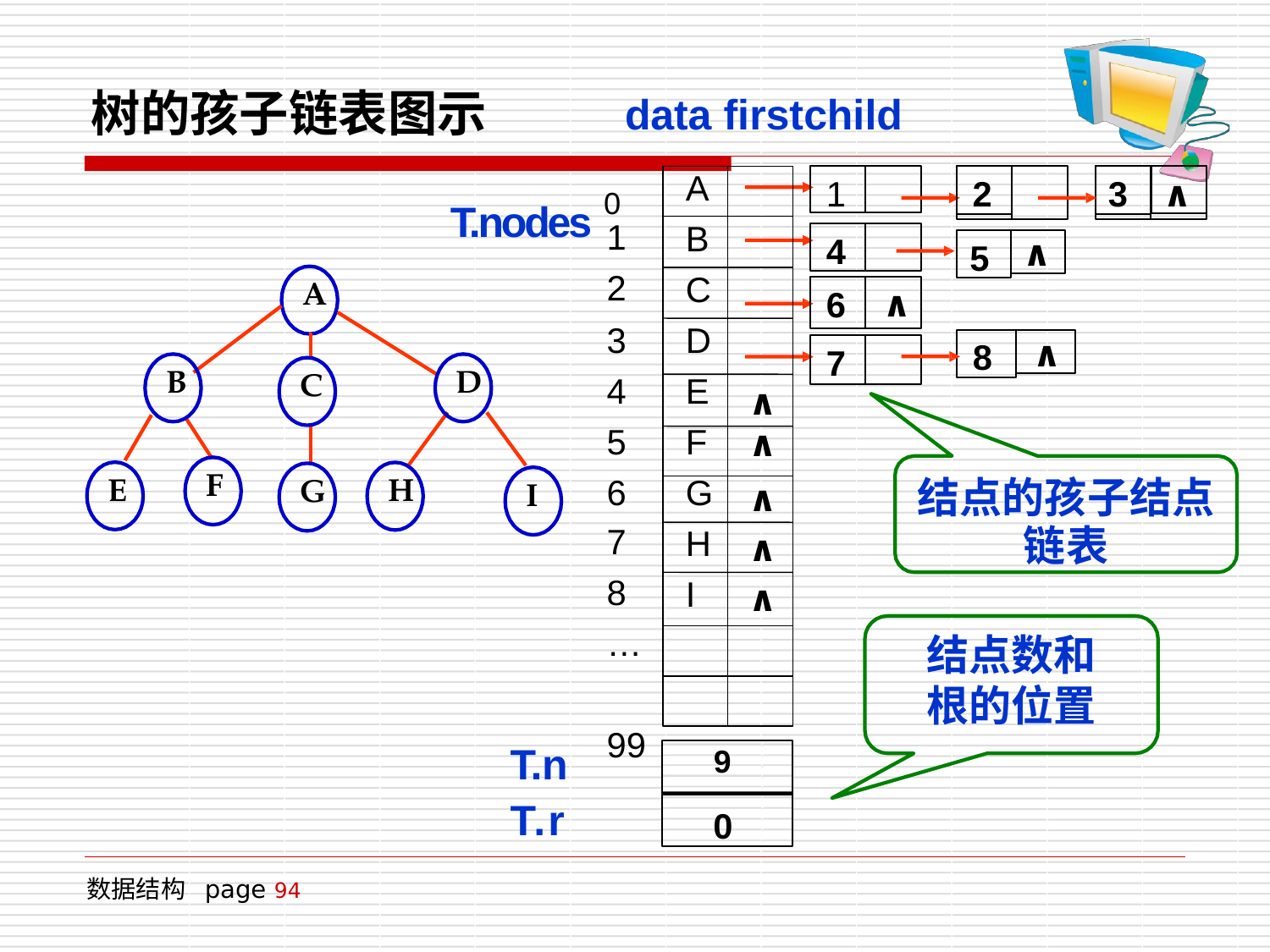

# 树的孩子链表图示
data firstchild

A

2

3

∧

1

T.nodes 0

1
2
D
E
F
G
7
8
…  99
B

4
5
∧

C

A

∧
6

8
∧

7

B
D
C

∧
∧

F

结点的孩子结点 链表
E
H
G
I
∧

H

∧
I

∧

结点数和
根的位置

T.n
T.r
9

0

数据结构 page 94